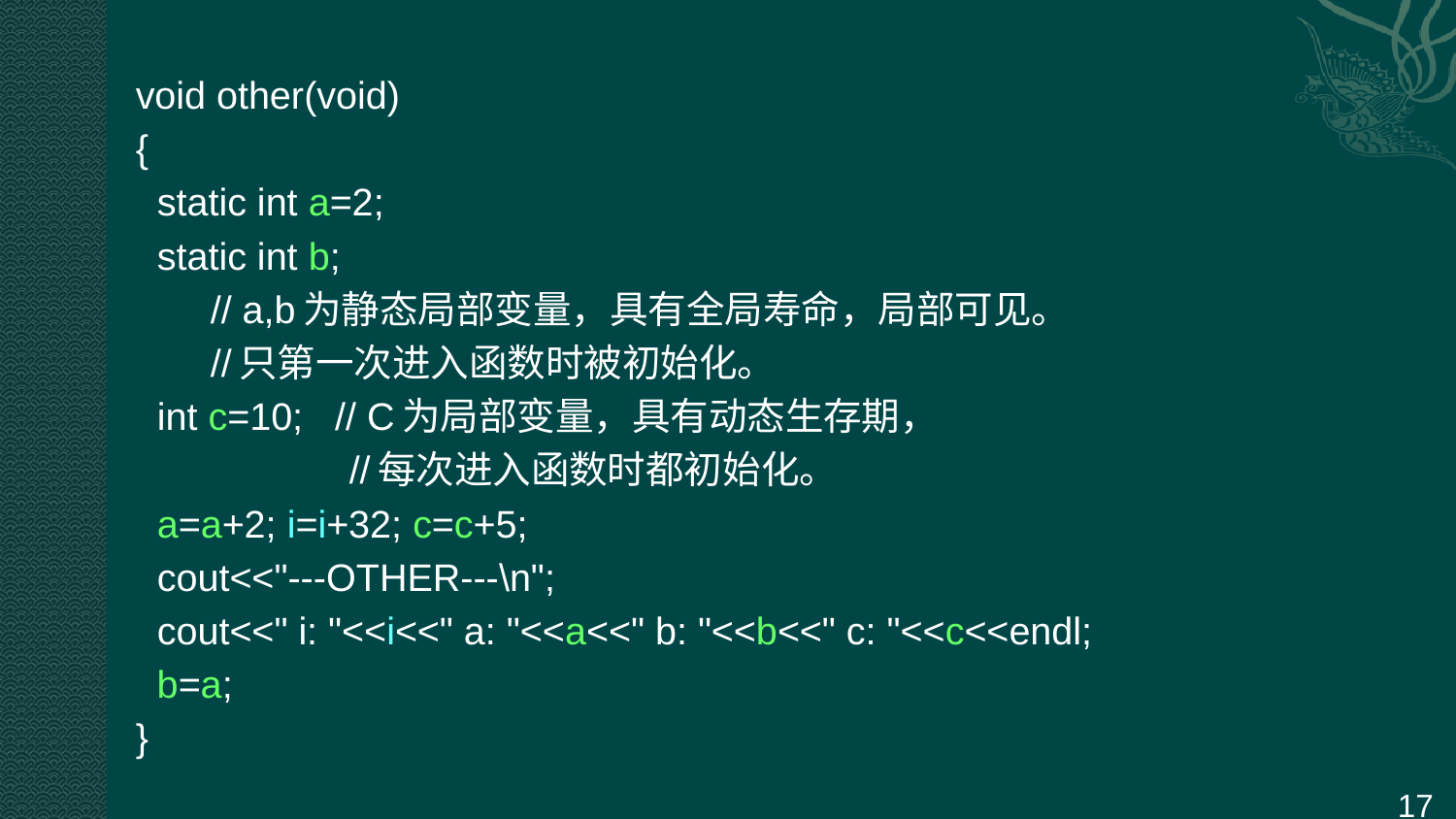

void other(void)
{
  static int a=2;
  static int b;
       // a,b为静态局部变量，具有全局寿命，局部可见。
       //只第一次进入函数时被初始化。
  int c=10;   // C为局部变量，具有动态生存期，
                    //每次进入函数时都初始化。
  a=a+2; i=i+32; c=c+5;
  cout<<"---OTHER---\n";
  cout<<" i: "<<i<<" a: "<<a<<" b: "<<b<<" c: "<<c<<endl;
  b=a;
}
17